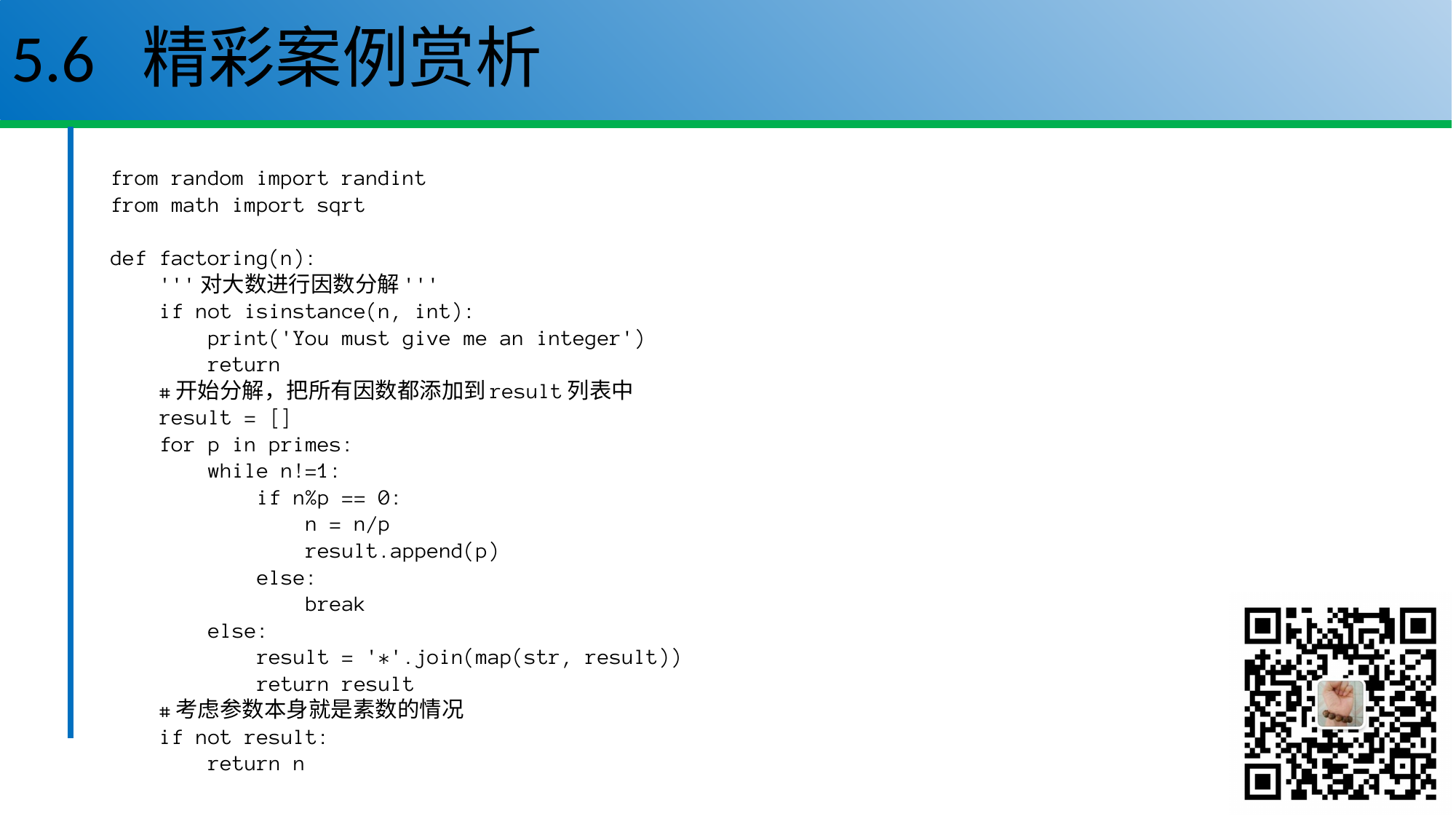

# 5.6  精彩案例赏析
from random import randint
from math import sqrt

def factoring(n):
    '''对大数进行因数分解'''
    if not isinstance(n, int):
        print('You must give me an integer')
        return
    #开始分解，把所有因数都添加到result列表中
    result = []
    for p in primes:
        while n!=1:
            if n%p == 0:
                n = n/p
                result.append(p)
            else:
                break
        else:
            result = '*'.join(map(str, result))
            return result
    #考虑参数本身就是素数的情况
    if not result:
        return n
74